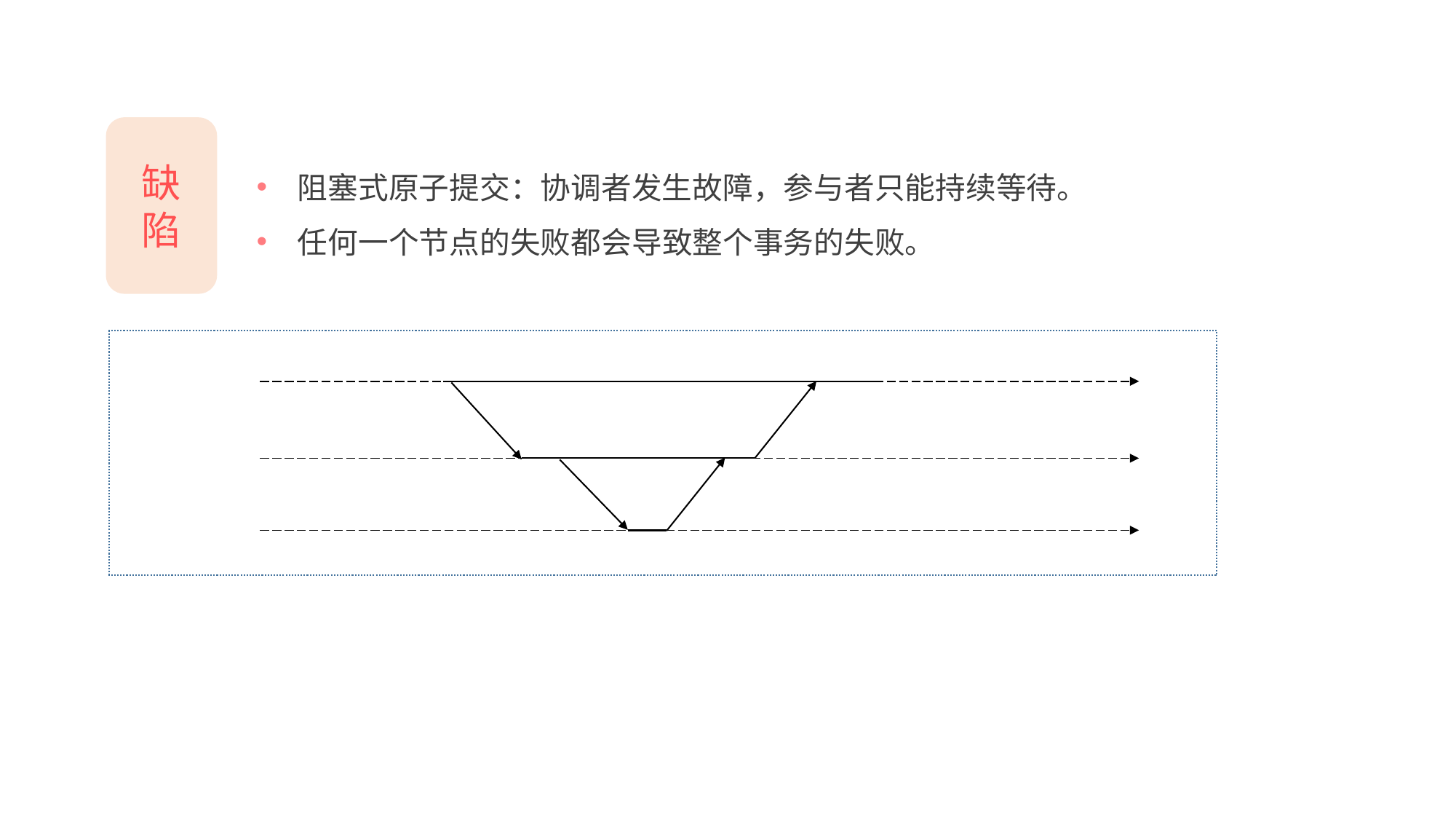

缺陷
阻塞式原子提交：协调者发生故障，参与者只能持续等待。
任何一个节点的失败都会导致整个事务的失败。